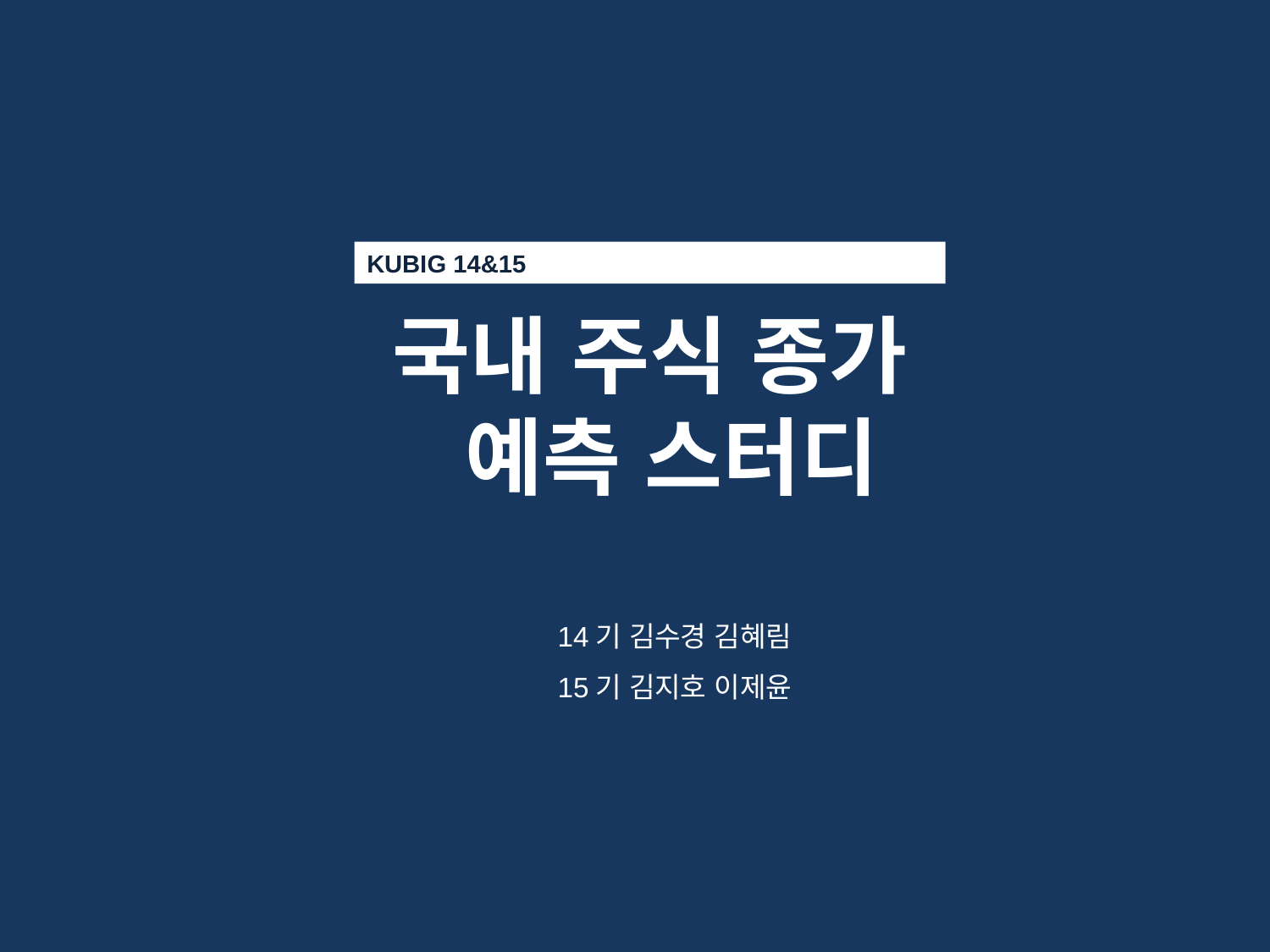

KUBIG 14&15
국내 주식 종가
 예측 스터디
14기 김수경 김혜림
15기 김지호 이제윤